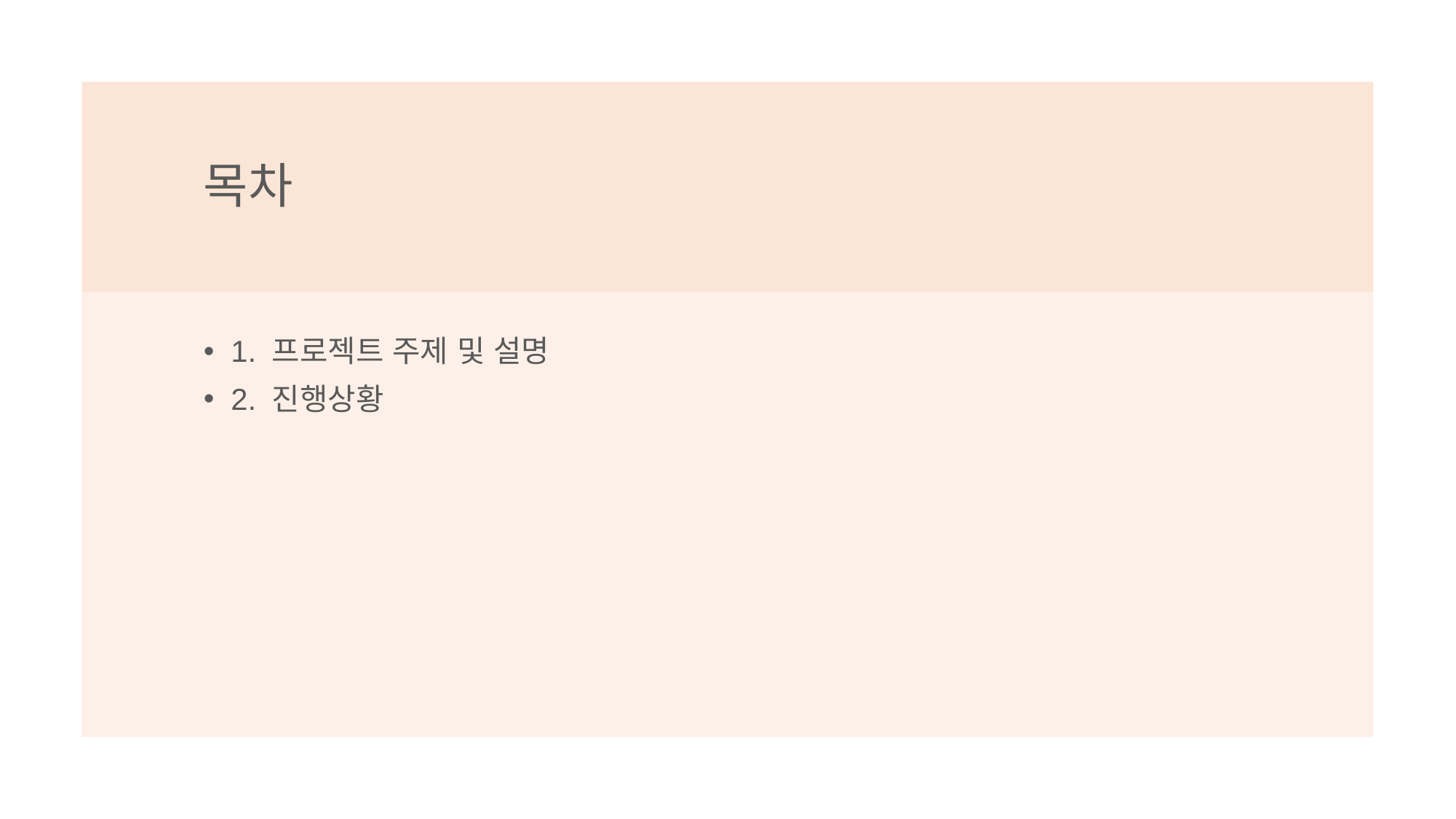

# 목차

1. 프로젝트 주제 및 설명
2. 진행상황